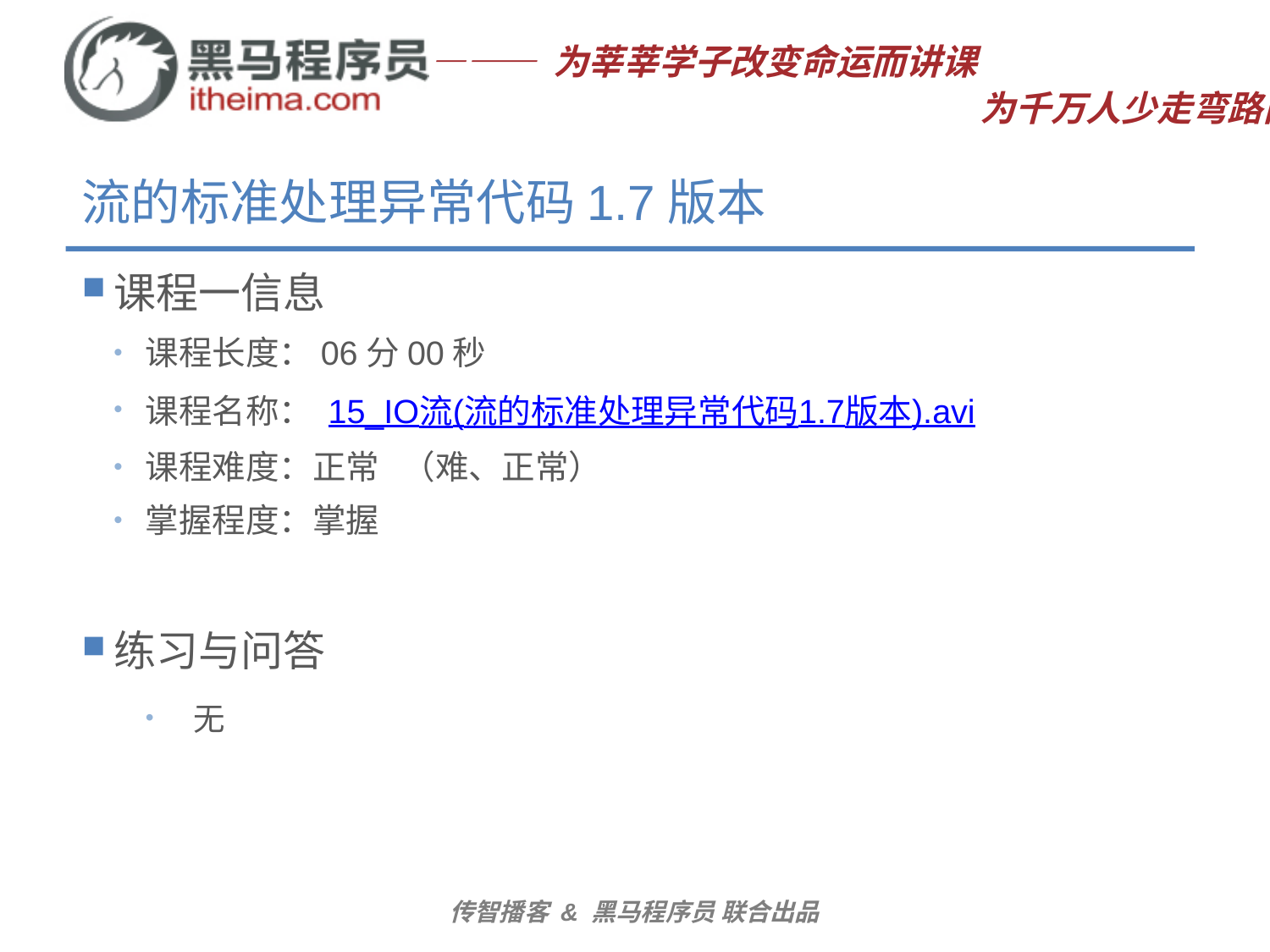

# 流的标准处理异常代码1.7版本
课程一信息
课程长度：06分00秒
课程名称： 15_IO流(流的标准处理异常代码1.7版本).avi
课程难度：正常   （难、正常）
掌握程度：掌握

练习与问答
无